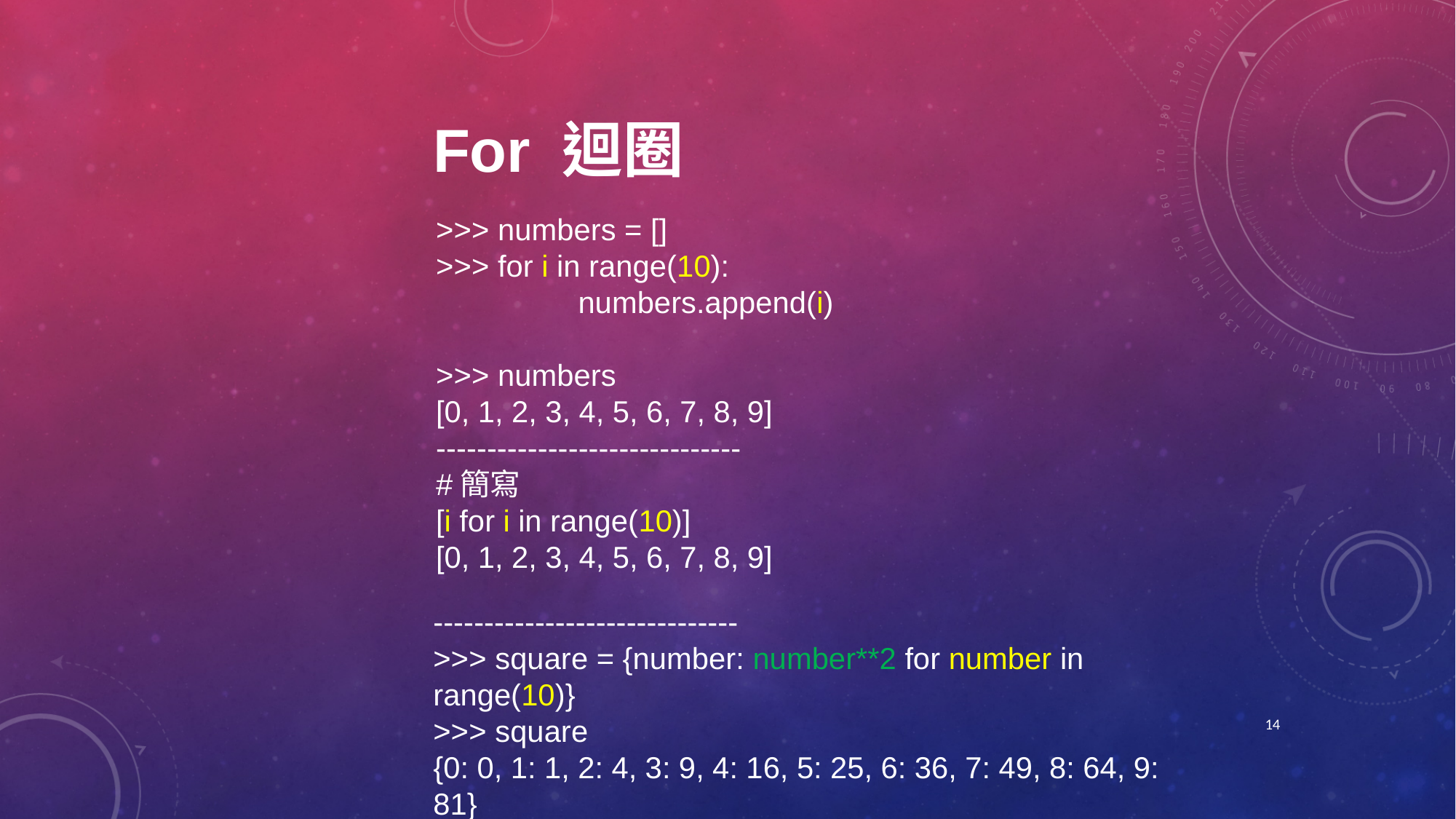

For 迴圈
>>> numbers = []
>>> for i in range(10):
                 numbers.append(i)

>>> numbers
[0, 1, 2, 3, 4, 5, 6, 7, 8, 9]
------------------------------
#簡寫
[i for i in range(10)]
[0, 1, 2, 3, 4, 5, 6, 7, 8, 9]
------------------------------
>>> square = {number: number**2 for number in range(10)}
>>> square
{0: 0, 1: 1, 2: 4, 3: 9, 4: 16, 5: 25, 6: 36, 7: 49, 8: 64, 9: 81}
14